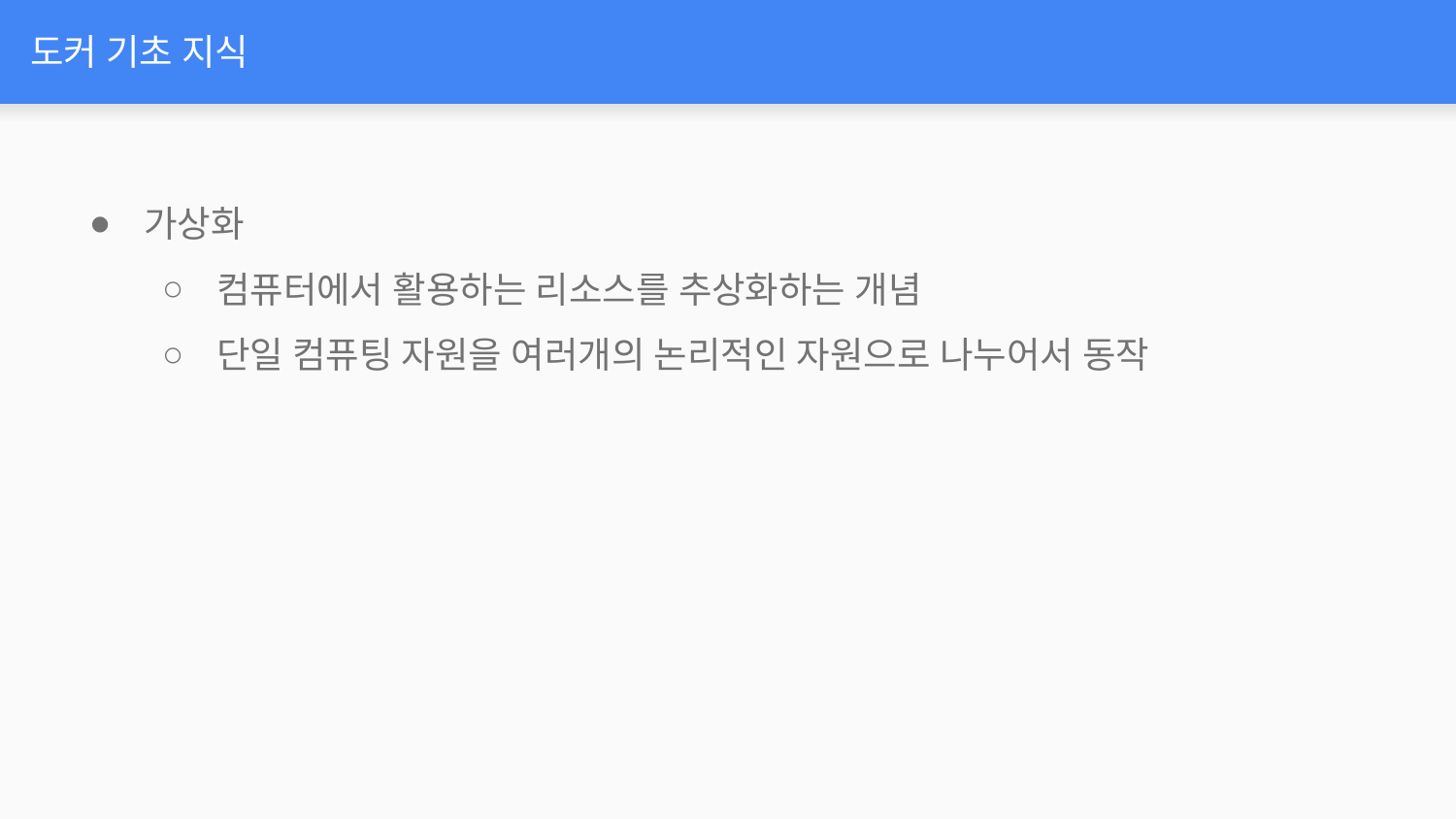

# 도커 기초 지식
가상화
컴퓨터에서 활용하는 리소스를 추상화하는 개념
단일 컴퓨팅 자원을 여러개의 논리적인 자원으로 나누어서 동작